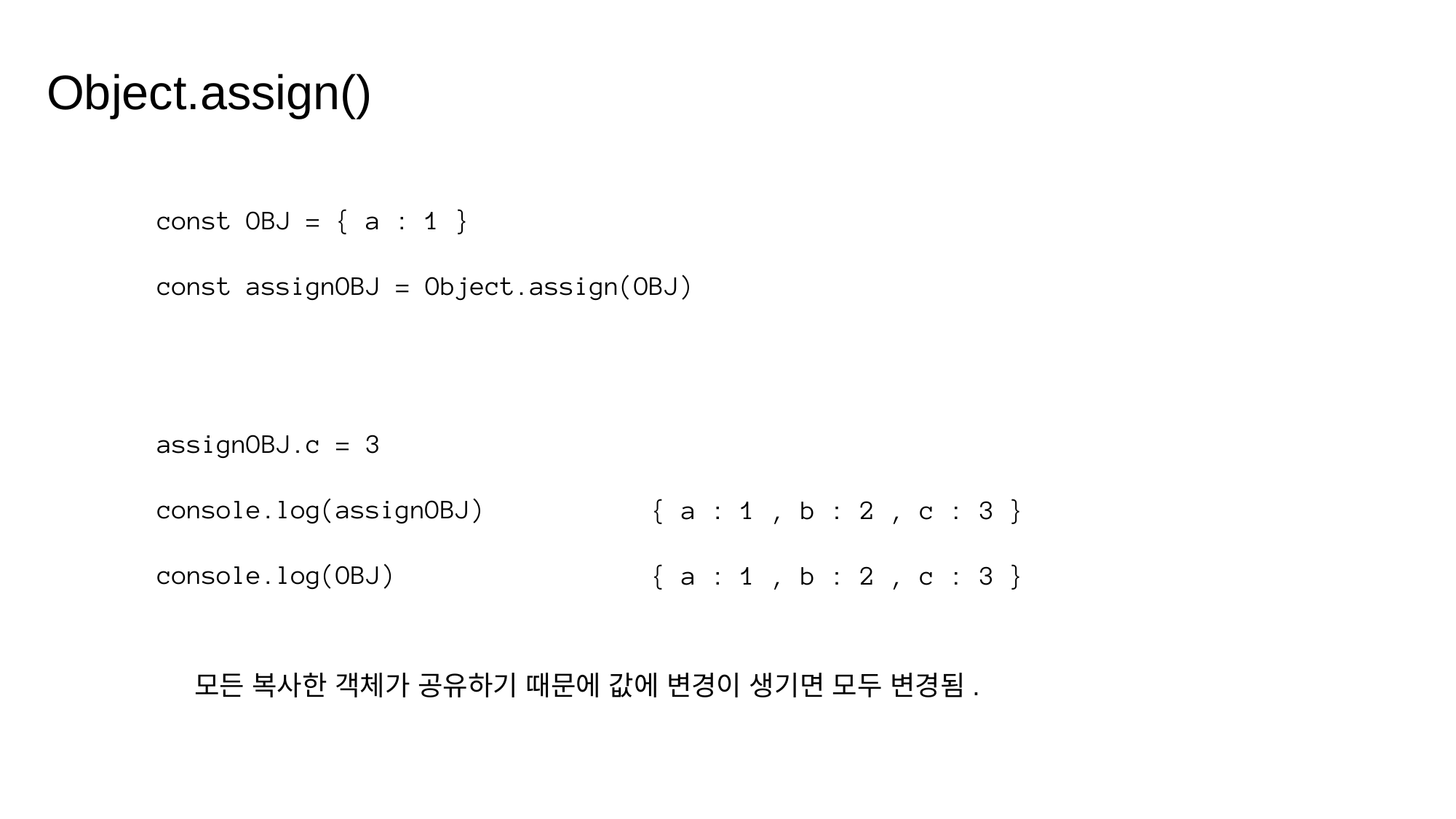

Object.assign()
const OBJ = { a : 1 }

const assignOBJ = Object.assign(OBJ)
assignOBJ.c = 3

console.log(assignOBJ)

console.log(OBJ)

{ a : 1 , b : 2 , c : 3 }

{ a : 1 , b : 2 , c : 3 }

모든 복사한 객체가 공유하기 때문에 값에 변경이 생기면 모두 변경됨.